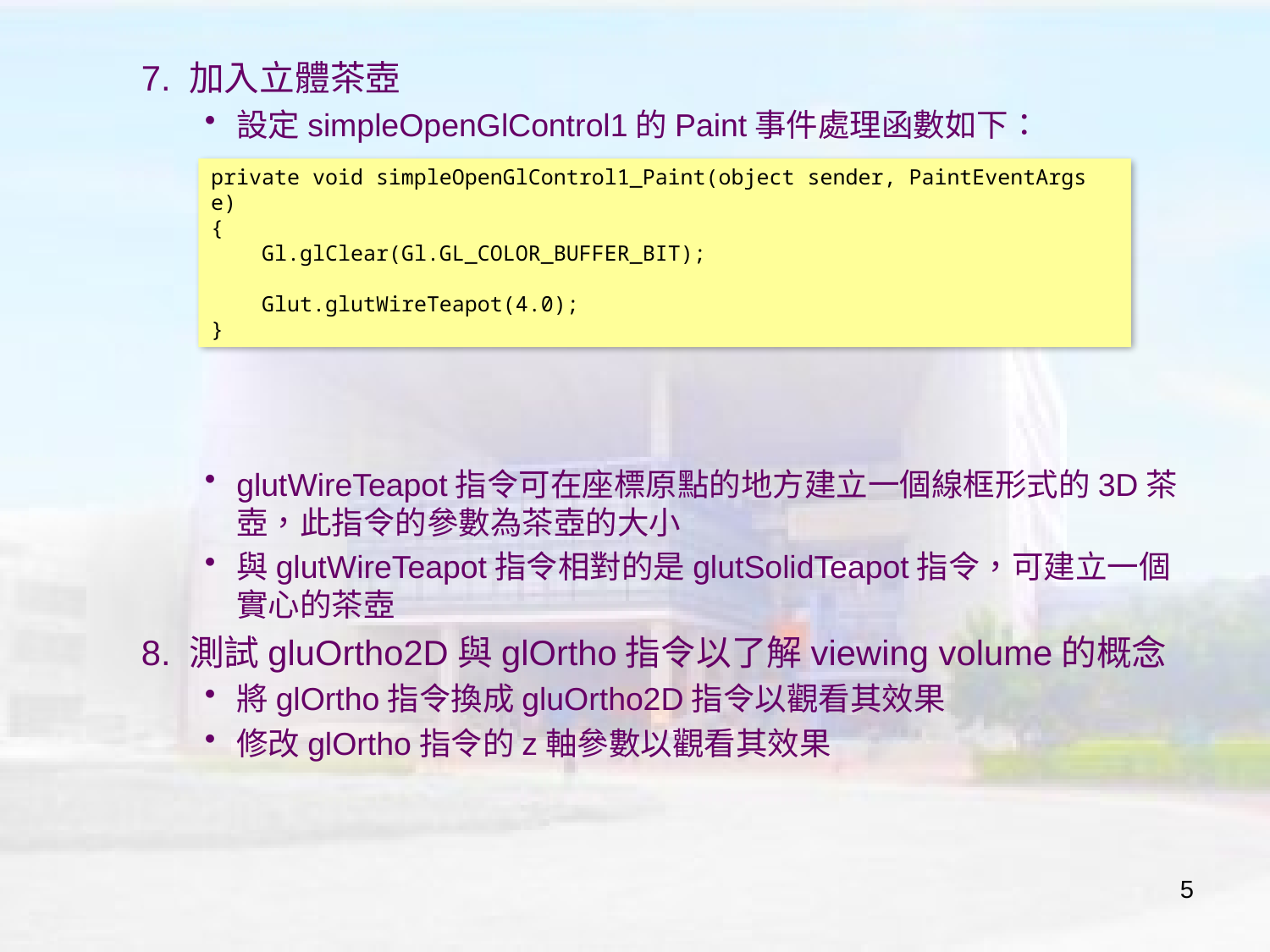

7. 加入立體茶壺
設定simpleOpenGlControl1的Paint事件處理函數如下：

glutWireTeapot指令可在座標原點的地方建立一個線框形式的3D茶壺，此指令的參數為茶壺的大小
與glutWireTeapot指令相對的是glutSolidTeapot指令，可建立一個實心的茶壺
8. 測試gluOrtho2D與glOrtho指令以了解viewing volume的概念
將glOrtho指令換成gluOrtho2D指令以觀看其效果
修改glOrtho指令的z軸參數以觀看其效果
private void simpleOpenGlControl1_Paint(object sender, PaintEventArgs e)
{
    Gl.glClear(Gl.GL_COLOR_BUFFER_BIT);

    Glut.glutWireTeapot(4.0);
}
5